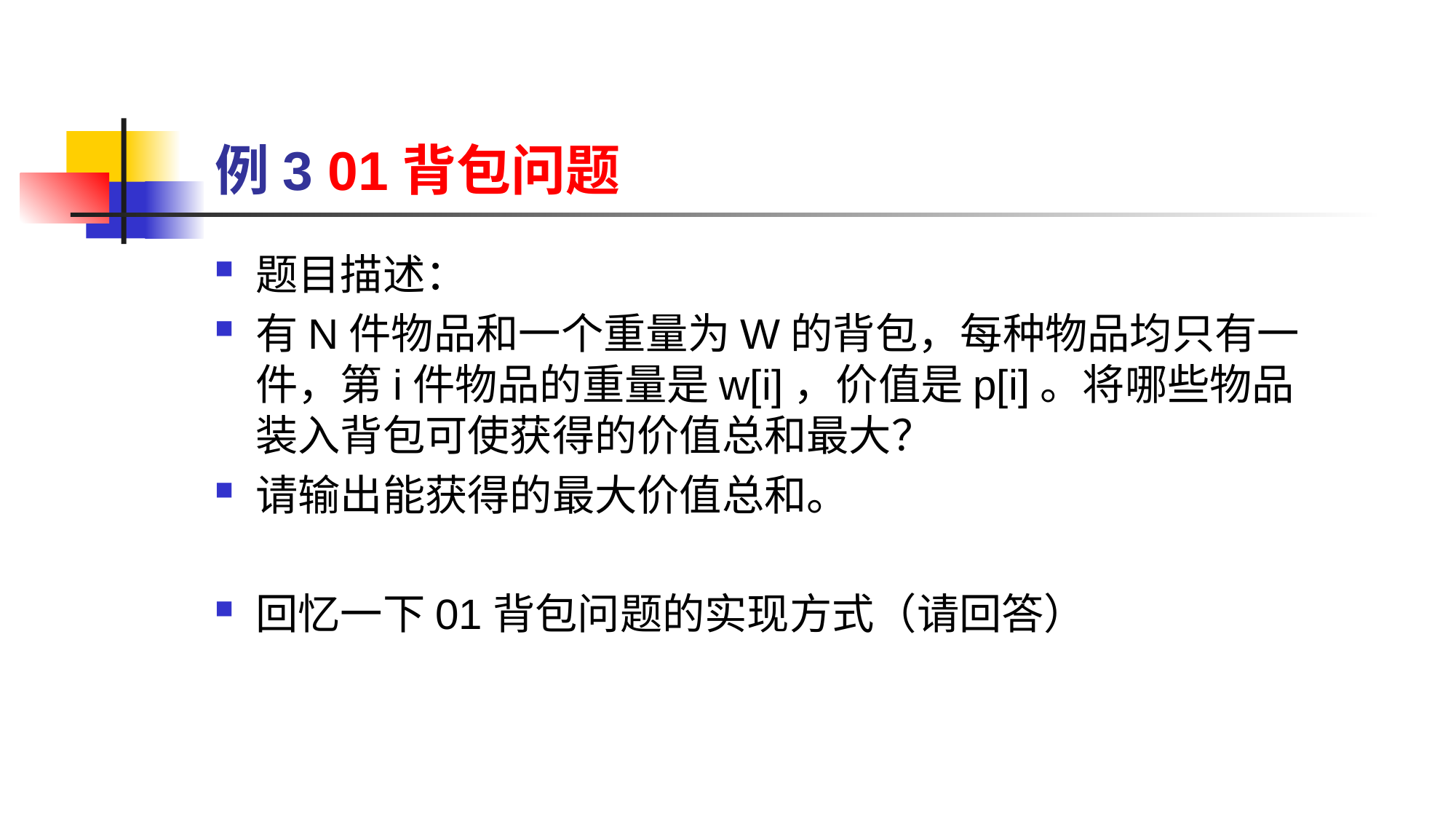

# 例3 01背包问题
题目描述：
有N件物品和一个重量为W的背包，每种物品均只有一件，第i件物品的重量是w[i]，价值是p[i]。将哪些物品装入背包可使获得的价值总和最大？
请输出能获得的最大价值总和。

回忆一下01背包问题的实现方式（请回答）

24